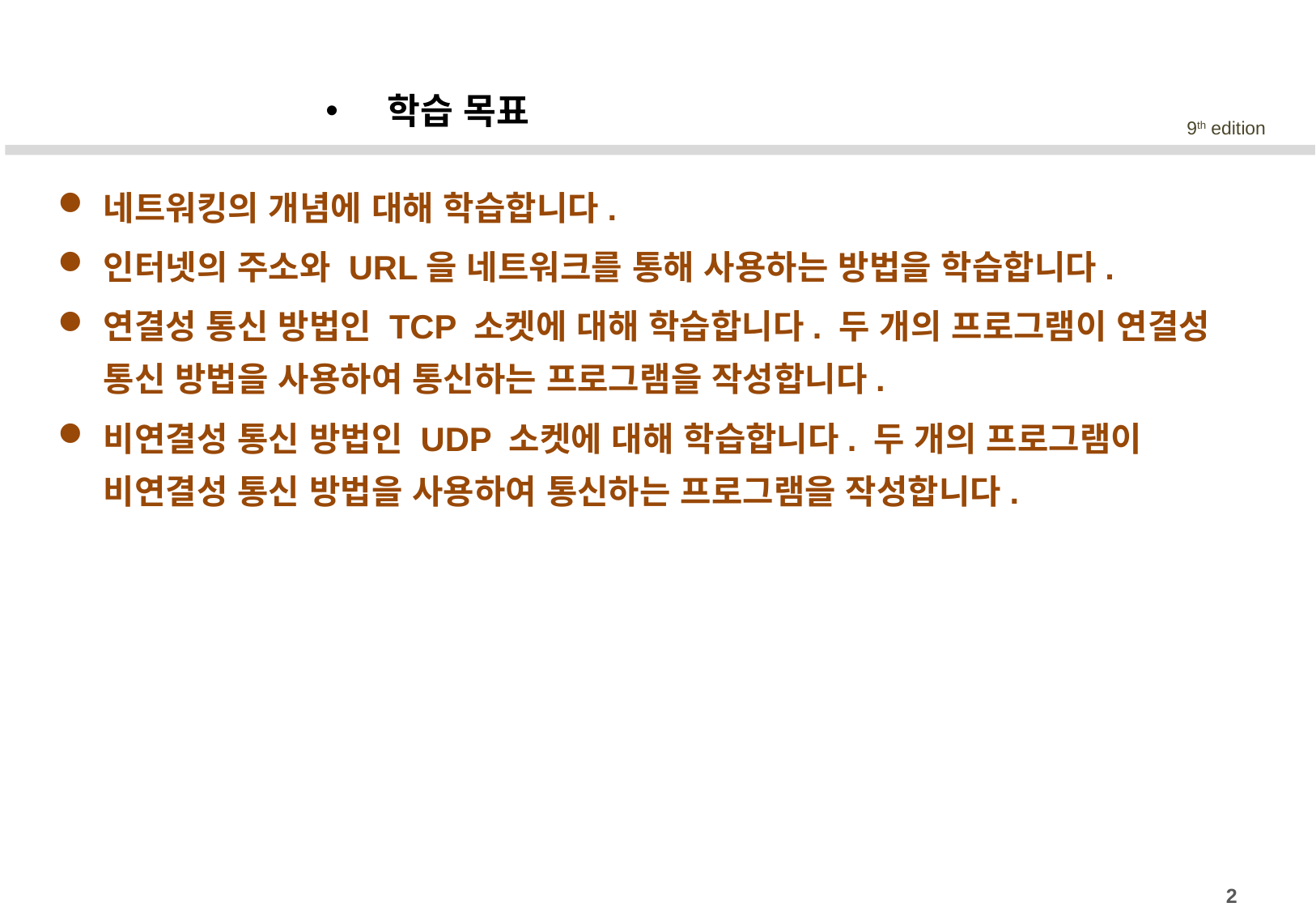

학습 목표
네트워킹의 개념에 대해 학습합니다.
인터넷의 주소와 URL을 네트워크를 통해 사용하는 방법을 학습합니다.
연결성 통신 방법인 TCP 소켓에 대해 학습합니다. 두 개의 프로그램이 연결성 통신 방법을 사용하여 통신하는 프로그램을 작성합니다.
비연결성 통신 방법인 UDP 소켓에 대해 학습합니다. 두 개의 프로그램이 비연결성 통신 방법을 사용하여 통신하는 프로그램을 작성합니다.
2